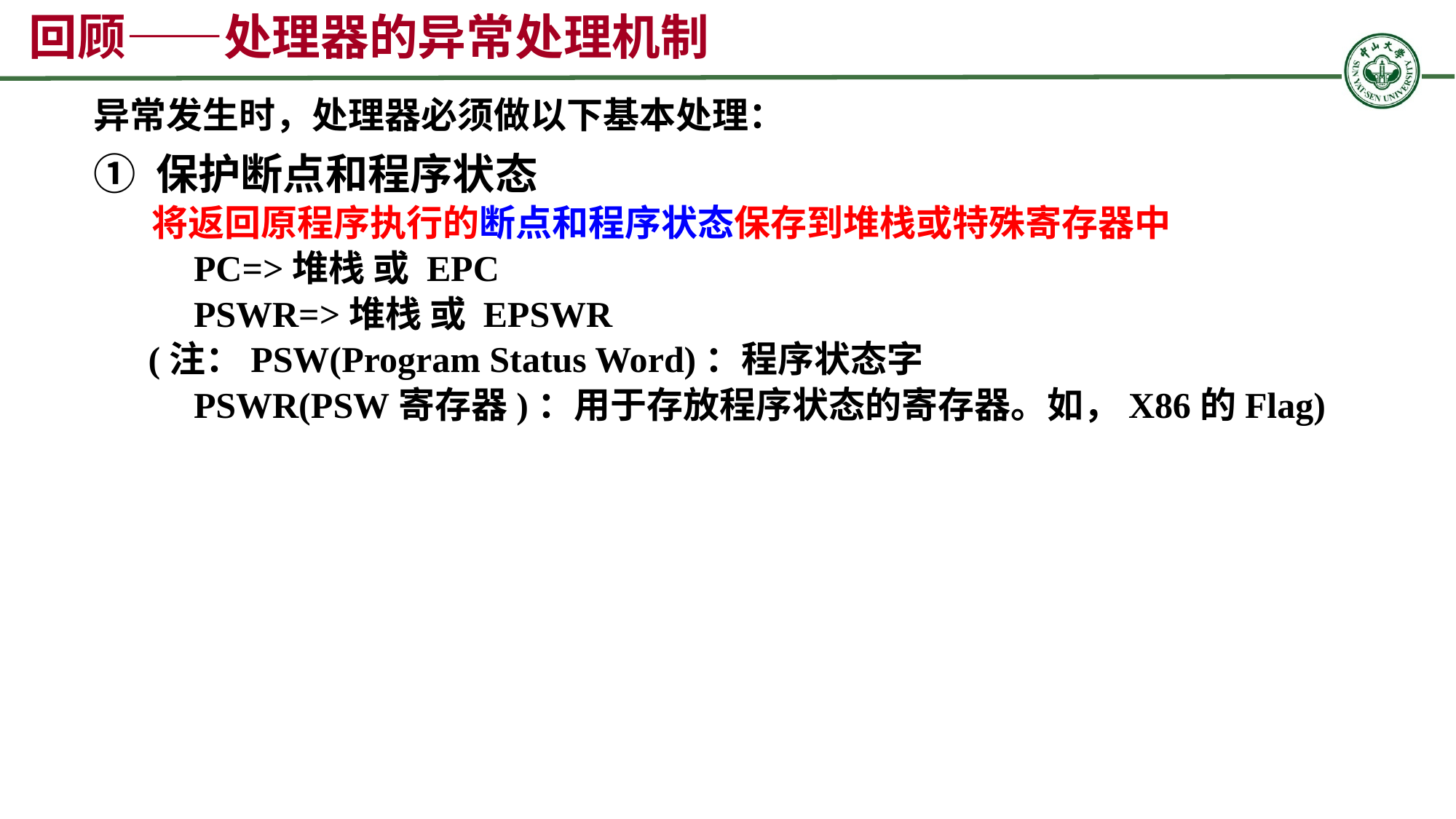

回顾——处理器的异常处理机制
异常发生时，处理器必须做以下基本处理：
① 保护断点和程序状态
      将返回原程序执行的断点和程序状态保存到堆栈或特殊寄存器中
     PC=>堆栈 或 EPC
     PSWR=>堆栈 或 EPSWR
(注：PSW(Program Status Word)：程序状态字
     PSWR(PSW寄存器)：用于存放程序状态的寄存器。如，X86的Flag)